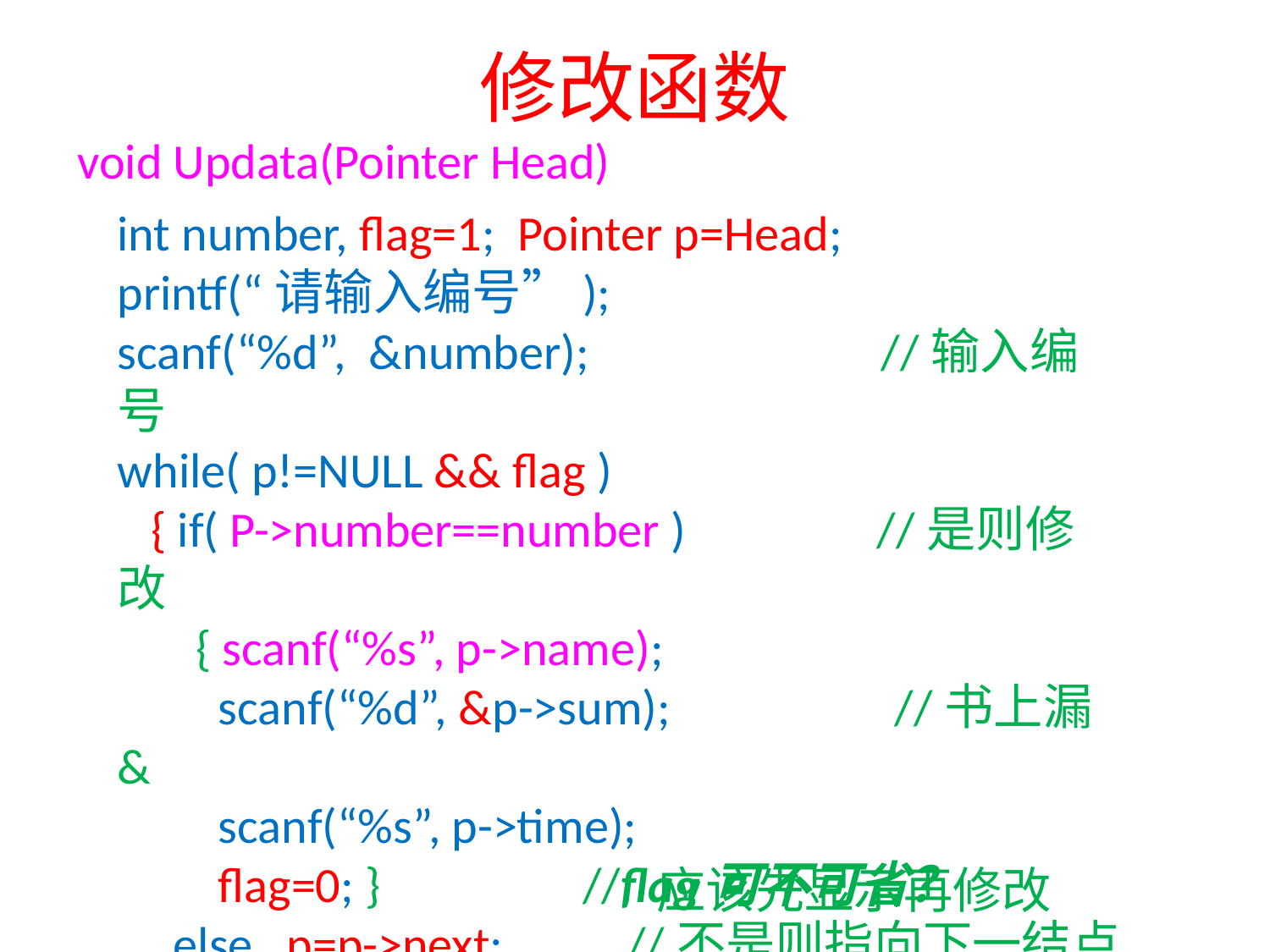

# 修改函数
void Updata(Pointer Head)
int number, flag=1;  Pointer p=Head;
printf(“请输入编号”);
scanf(“%d”,  &number);                          //输入编号
while( p!=NULL && flag )
   { if( P->number==number )                 //是则修改
       { scanf(“%s”, p->name);
         scanf(“%d”, &p->sum);                    //书上漏&
         scanf(“%s”, p->time);
         flag=0; }                  //flag可不可省？
     else   p=p->next;           //不是则指向下一结点
   }
if(flag)    printf(“没....”);
应该先显示再修改
16